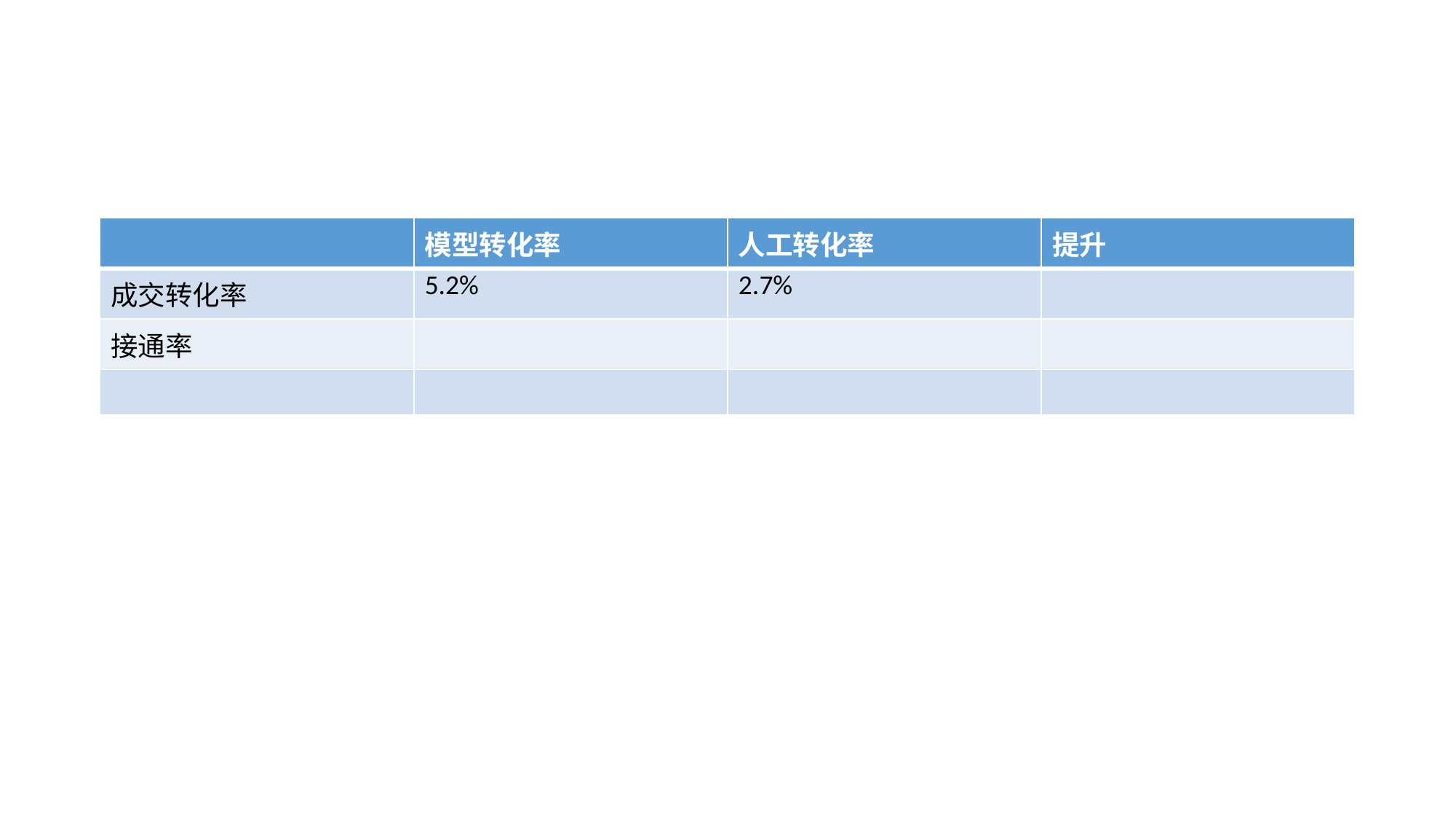

#
|  | 模型转化率 | 人工转化率 | 提升 |
| --- | --- | --- | --- |
| 成交转化率 | 5.2% | 2.7% |  |
| 接通率 |  |  |  |
|  |  |  |  |